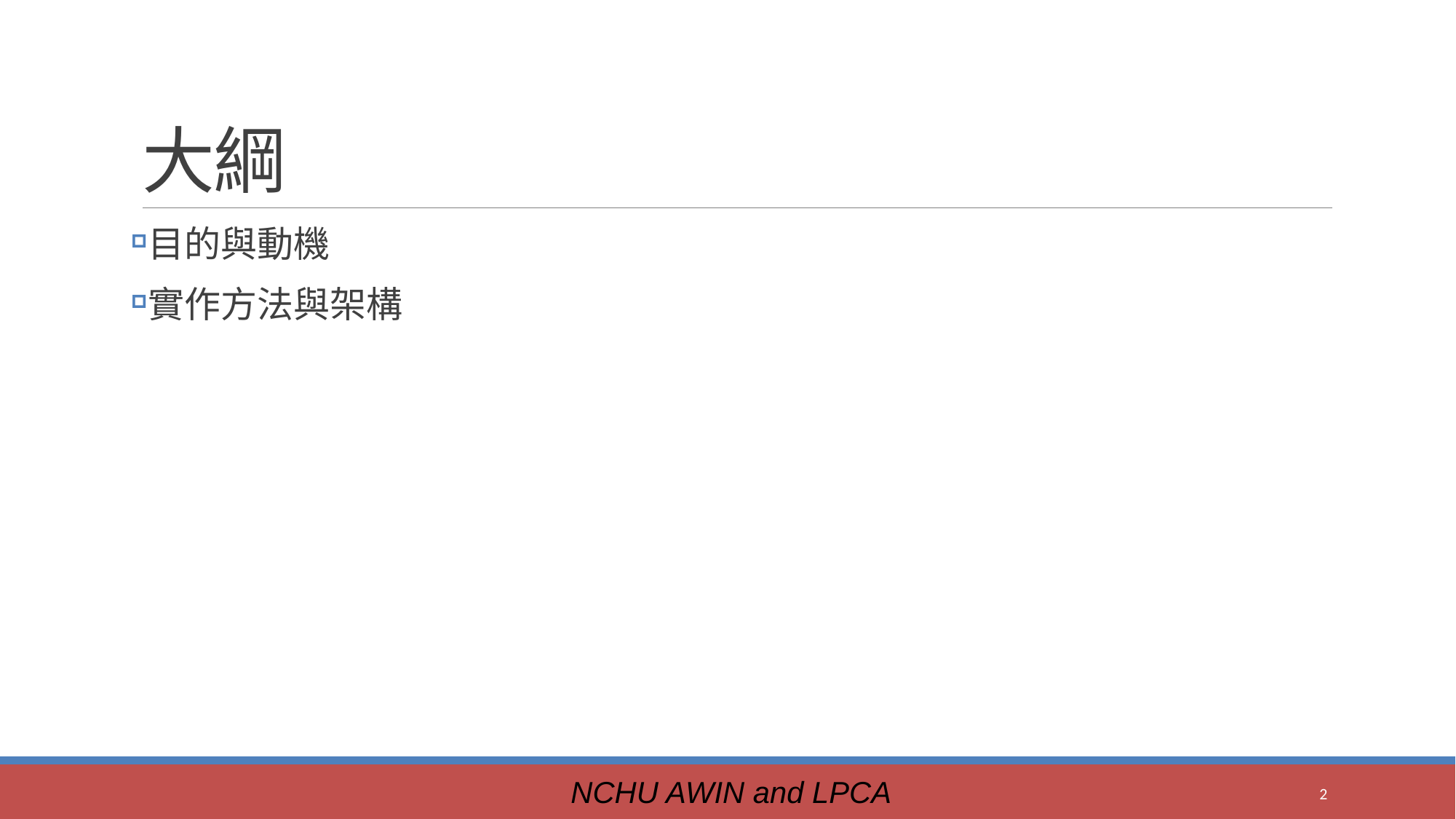

# 大綱
目的與動機
實作方法與架構
NCHU AWIN and LPCA
2